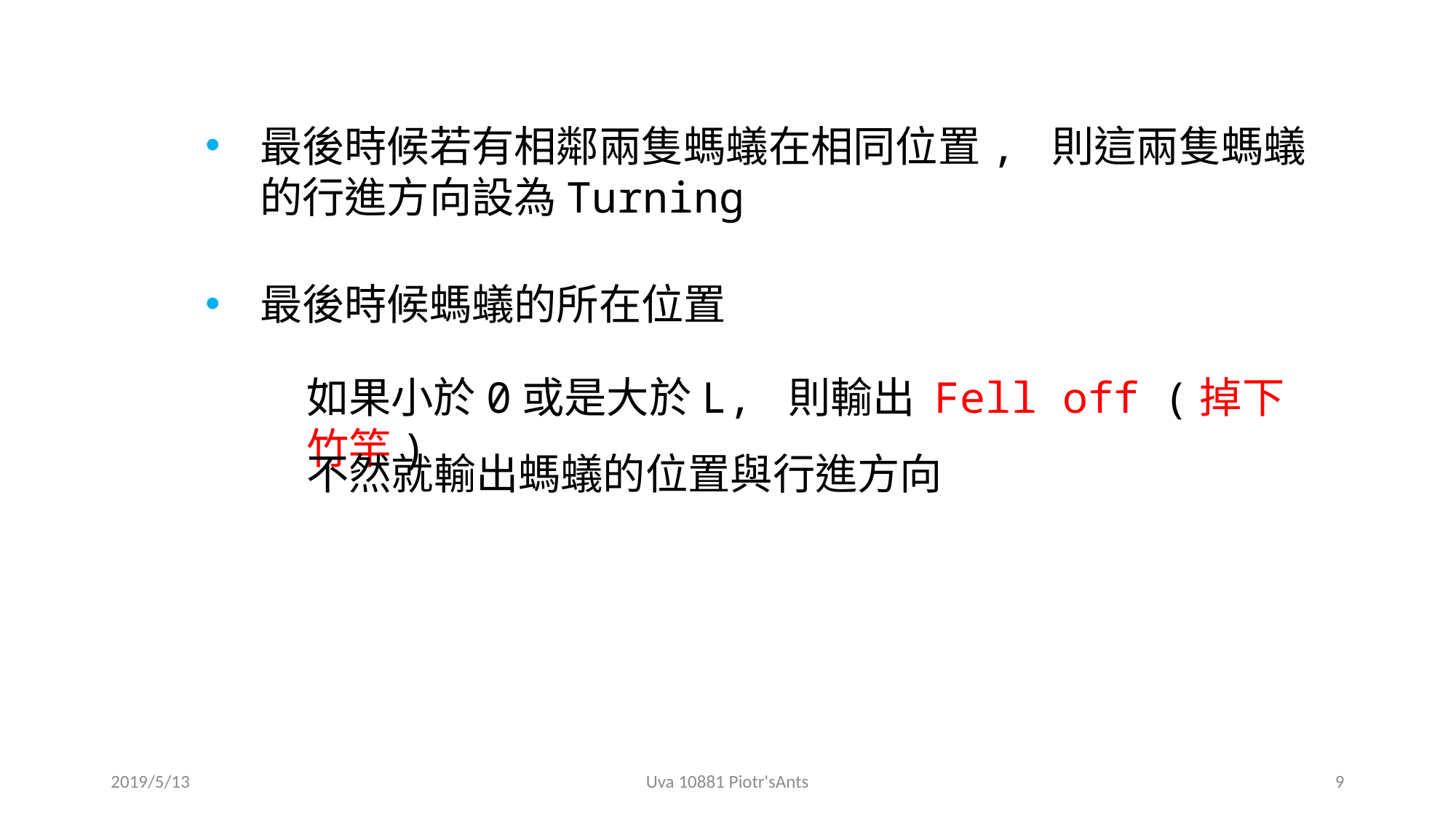

最後時候若有相鄰兩隻螞蟻在相同位置, 則這兩隻螞蟻的行進方向設為Turning
最後時候螞蟻的所在位置
如果小於0或是大於L, 則輸出 Fell off (掉下竹竿)
不然就輸出螞蟻的位置與行進方向
2019/5/13
Uva 10881 Piotr'sAnts
9